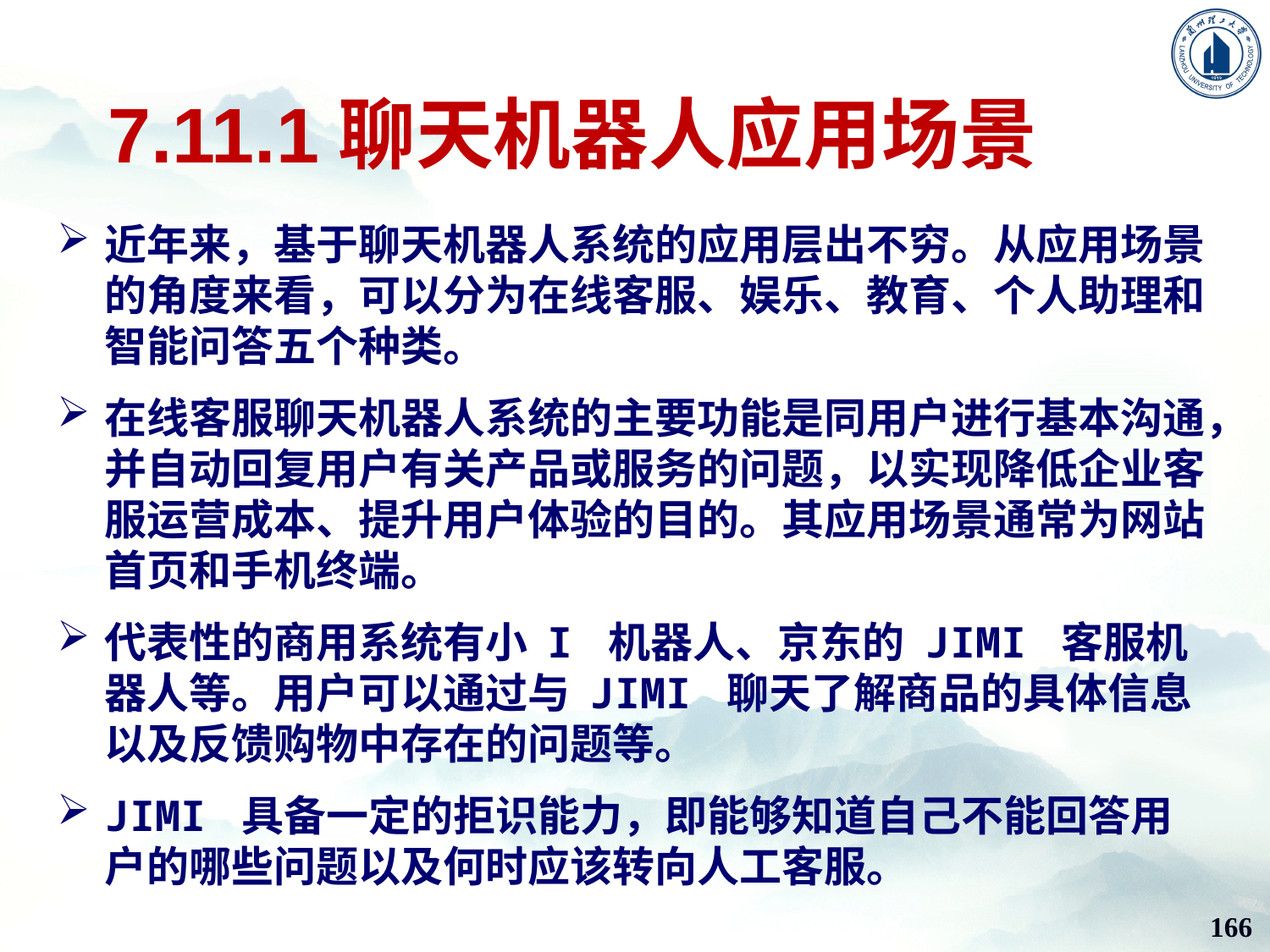

# 7.11.1聊天机器人应用场景
近年来，基于聊天机器人系统的应用层出不穷。从应用场景的角度来看，可以分为在线客服、娱乐、教育、个人助理和智能问答五个种类。
在线客服聊天机器人系统的主要功能是同用户进行基本沟通，并自动回复用户有关产品或服务的问题，以实现降低企业客服运营成本、提升用户体验的目的。其应用场景通常为网站首页和手机终端。
代表性的商用系统有小 I 机器人、京东的 JIMI 客服机器人等。用户可以通过与 JIMI 聊天了解商品的具体信息以及反馈购物中存在的问题等。
JIMI 具备一定的拒识能力，即能够知道自己不能回答用户的哪些问题以及何时应该转向人工客服。

166